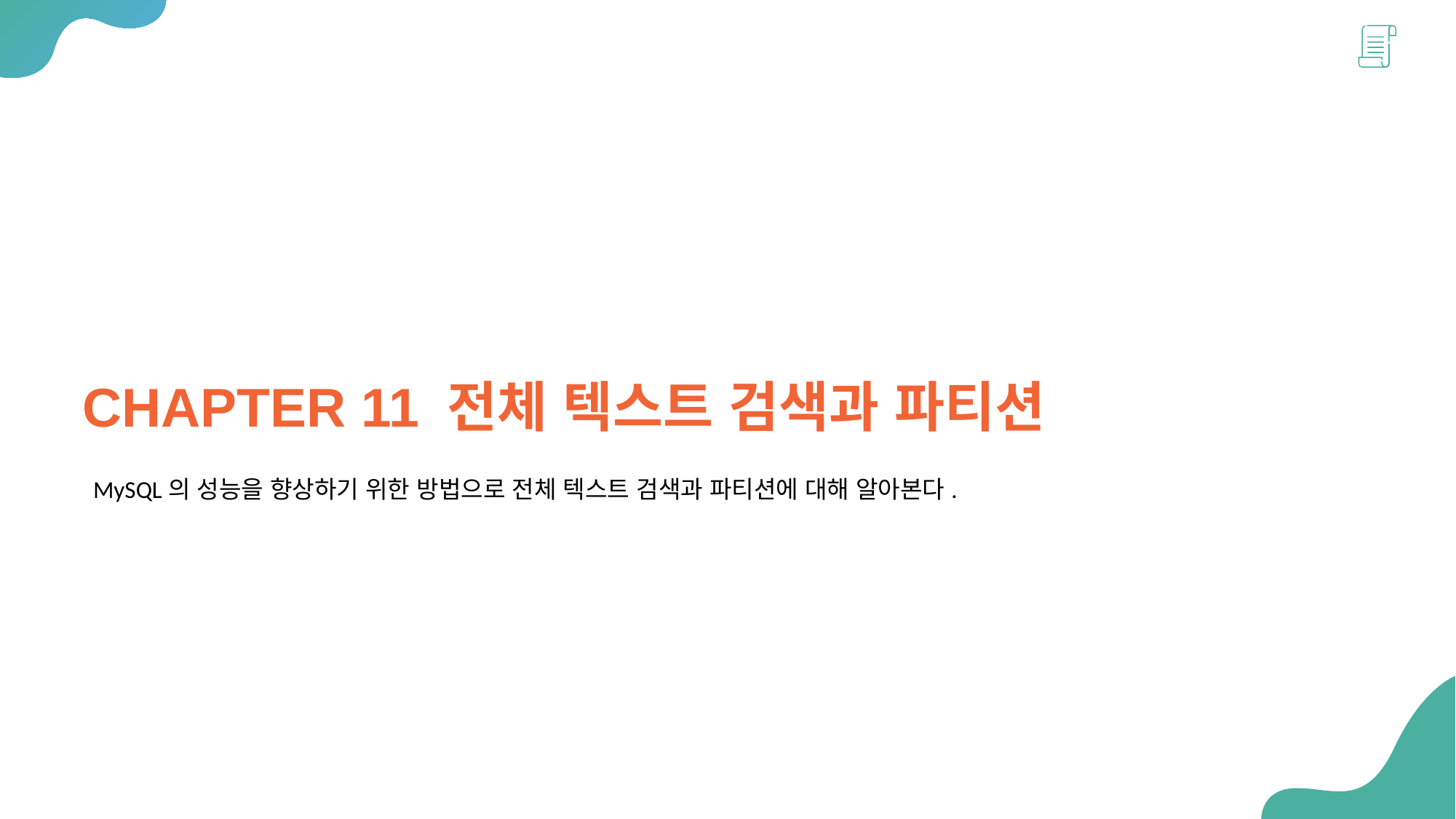

CHAPTER 11 전체 텍스트 검색과 파티션
MySQL의 성능을 향상하기 위한 방법으로 전체 텍스트 검색과 파티션에 대해 알아본다.